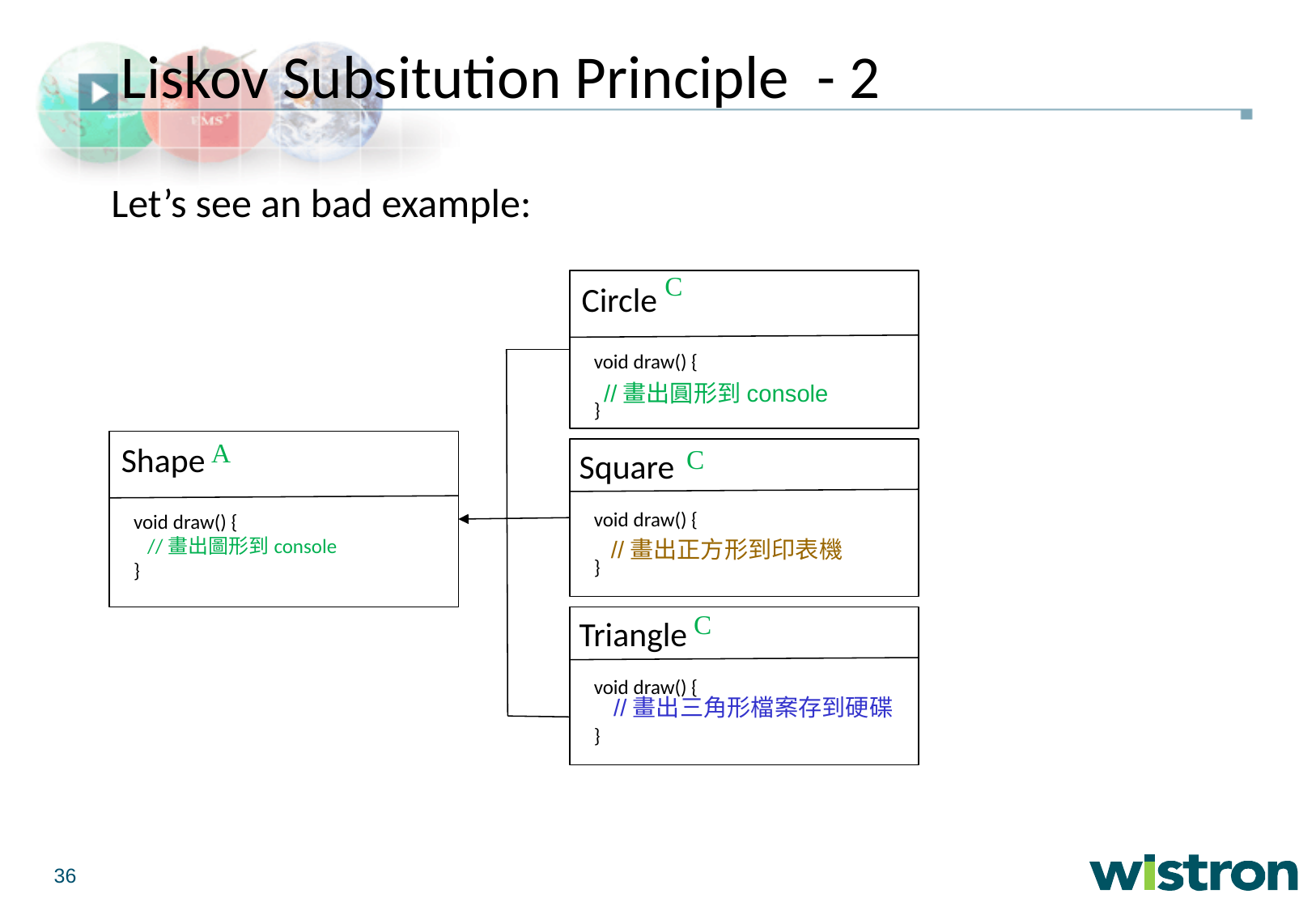

Liskov Subsitution Principle  - 2
Let’s see an bad example:
C

Circle
void draw() {

}
//畫出圓形到console
A

Shape
C
Square

void draw() {

}
void draw() {
   //畫出圖形到console
}
//畫出正方形到印表機
C
Triangle

void draw() {

}
//畫出三角形檔案存到硬碟